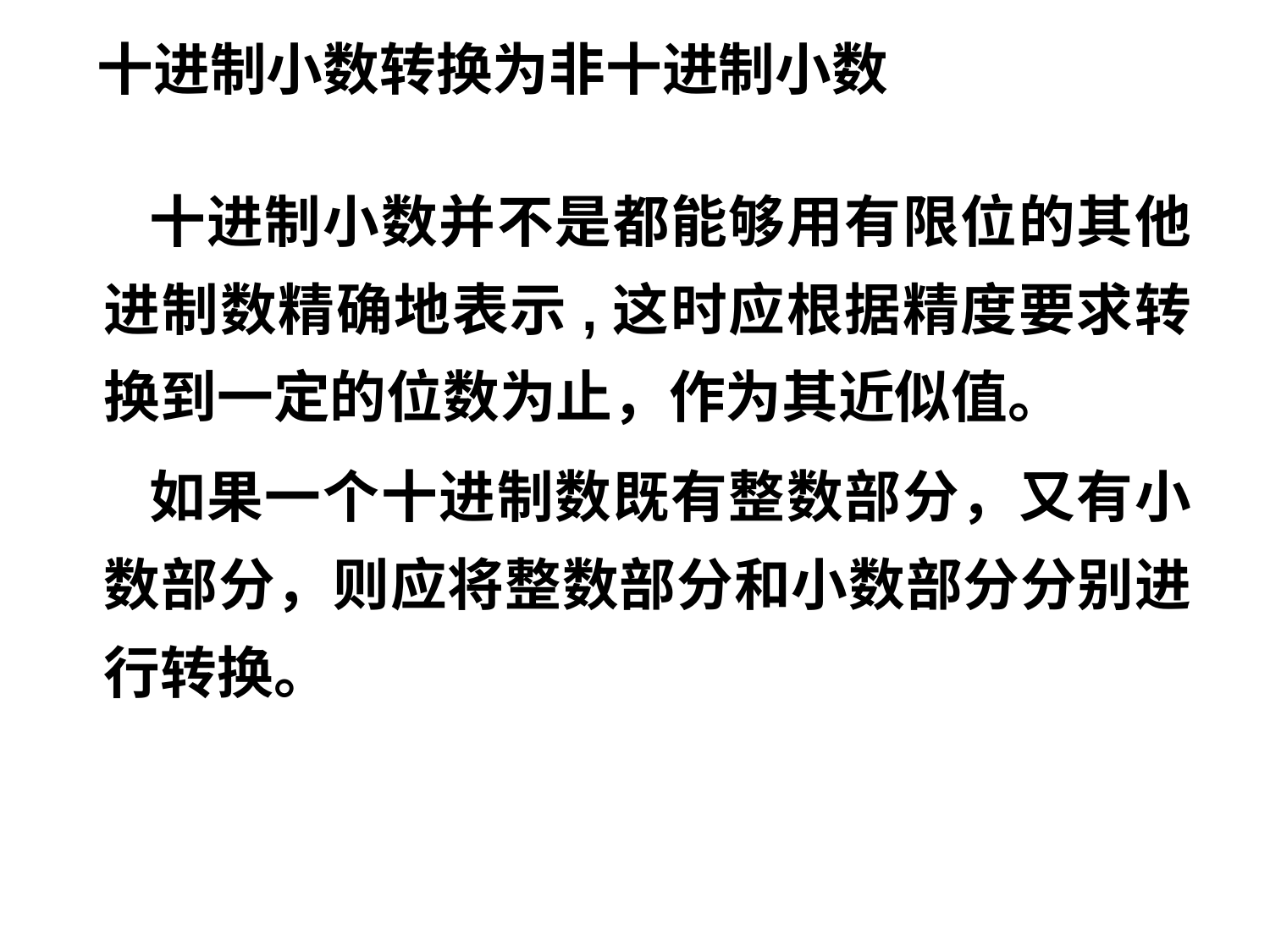

# 十进制小数转换为非十进制小数
十进制小数并不是都能够用有限位的其他进制数精确地表示,这时应根据精度要求转换到一定的位数为止，作为其近似值。
如果一个十进制数既有整数部分，又有小数部分，则应将整数部分和小数部分分别进行转换。